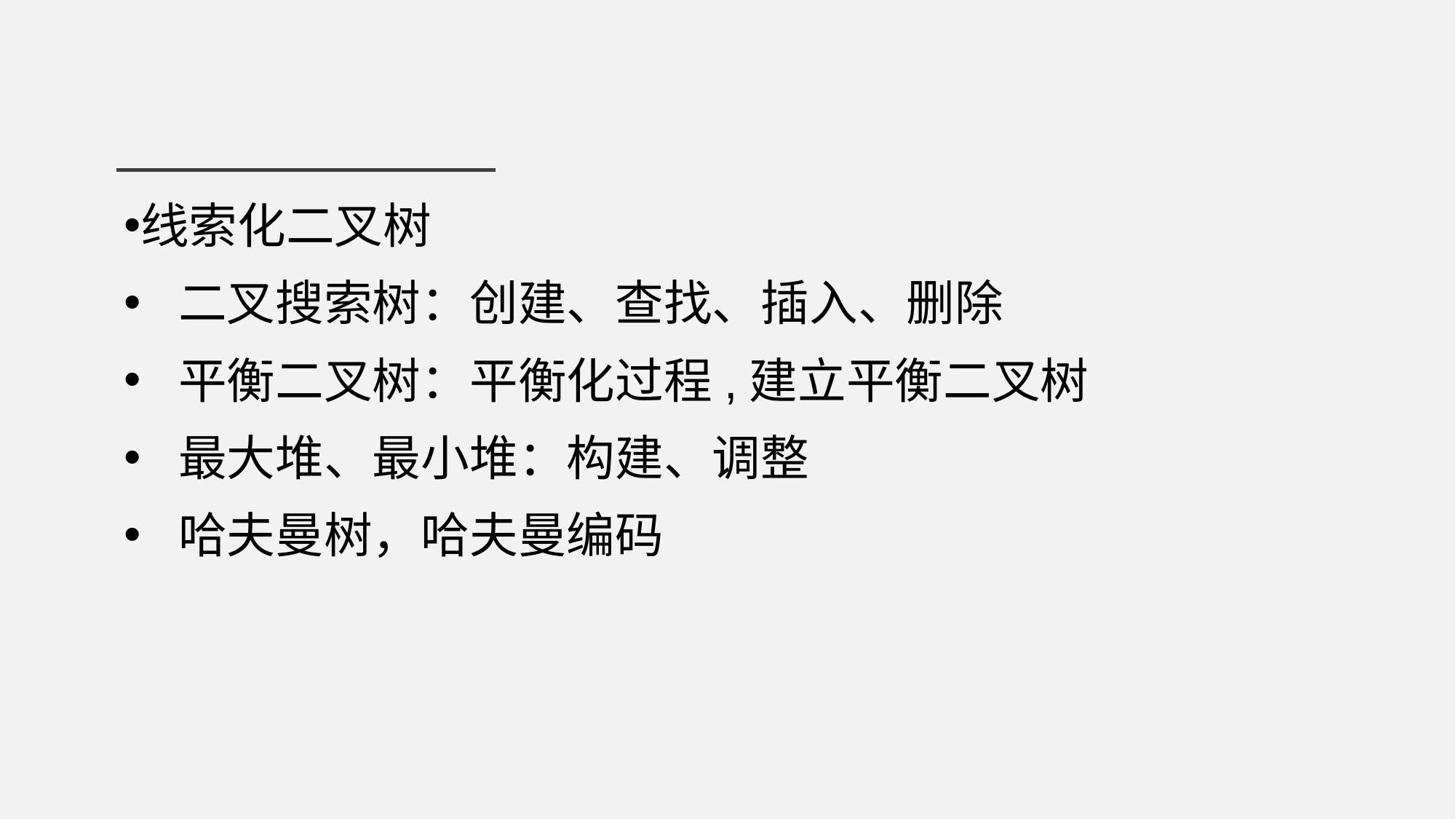

线索化二叉树
二叉搜索树：创建、查找、插入、删除
平衡二叉树：平衡化过程,建立平衡二叉树
最大堆、最小堆：构建、调整
哈夫曼树，哈夫曼编码